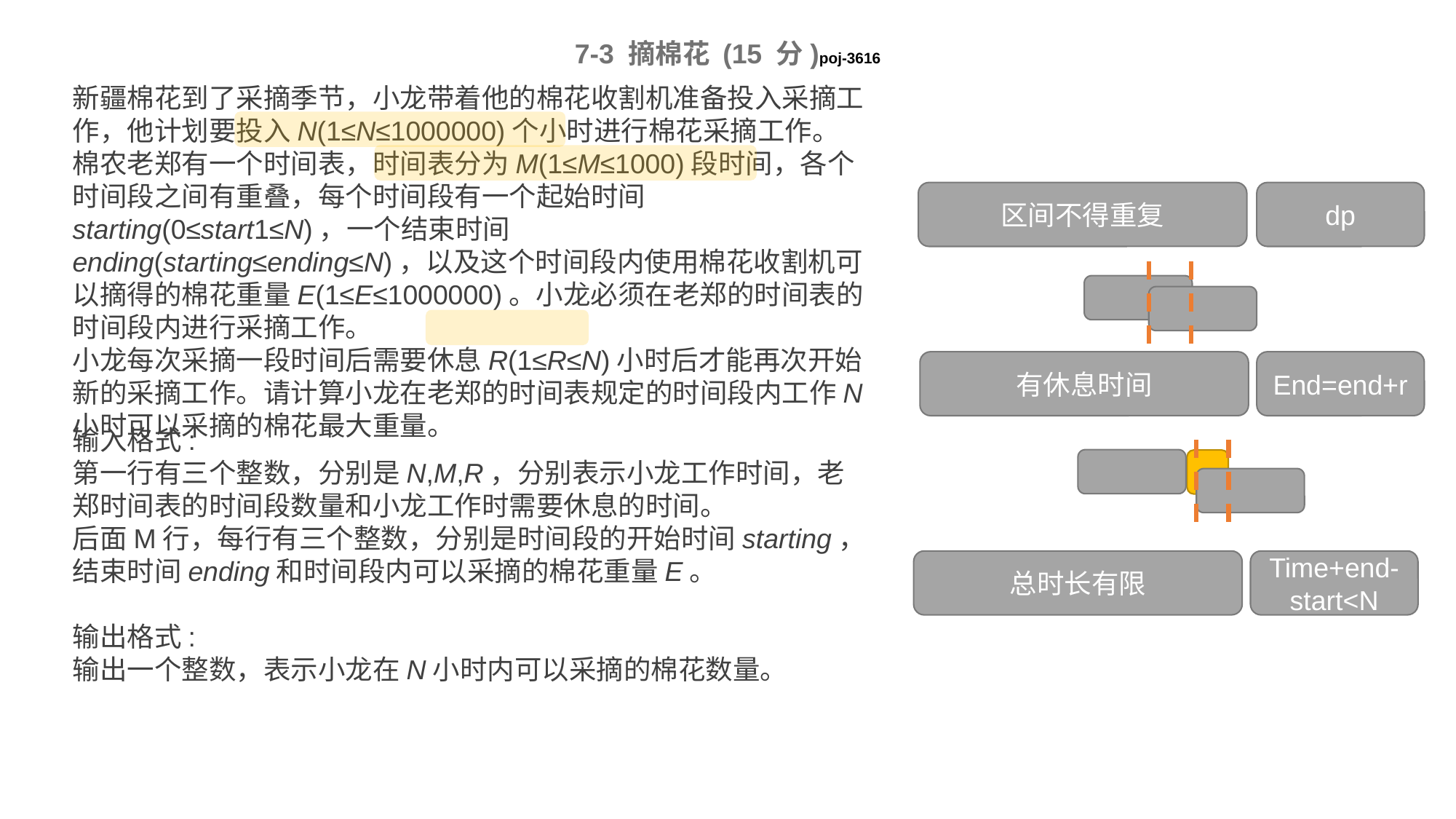

7-3 摘棉花 (15 分)poj-3616
新疆棉花到了采摘季节，小龙带着他的棉花收割机准备投入采摘工作，他计划要投入N(1≤N≤1000000)个小时进行棉花采摘工作。
棉农老郑有一个时间表，时间表分为M(1≤M≤1000)段时间，各个时间段之间有重叠，每个时间段有一个起始时间starting(0≤start1≤N)，一个结束时间ending(starting≤ending≤N)，以及这个时间段内使用棉花收割机可以摘得的棉花重量E(1≤E≤1000000)。小龙必须在老郑的时间表的时间段内进行采摘工作。
小龙每次采摘一段时间后需要休息R(1≤R≤N)小时后才能再次开始新的采摘工作。请计算小龙在老郑的时间表规定的时间段内工作N小时可以采摘的棉花最大重量。

区间不得重复
dp

有休息时间
End=end+r
输入格式:
第一行有三个整数，分别是N,M,R，分别表示小龙工作时间，老郑时间表的时间段数量和小龙工作时需要休息的时间。
后面M行，每行有三个整数，分别是时间段的开始时间starting，结束时间ending和时间段内可以采摘的棉花重量E。

输出格式:
输出一个整数，表示小龙在N小时内可以采摘的棉花数量。

Time+end-start<N
总时长有限